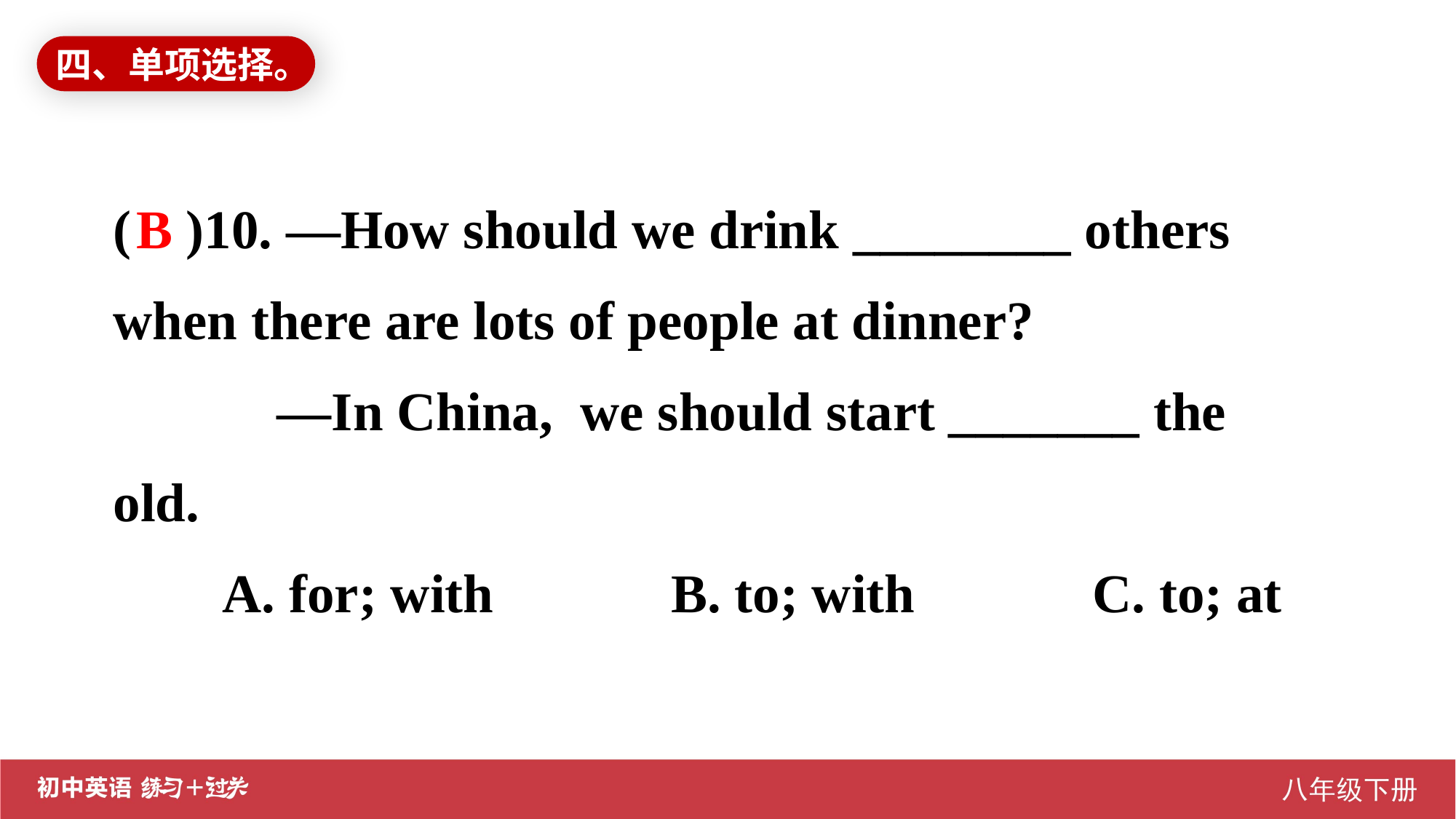

四、单项选择。
(    )10. —How should we drink ________ others when there are lots of people at dinner?
            —In China,  we should start _______ the old.
        A. for; with             B. to; with             C. to; at
B